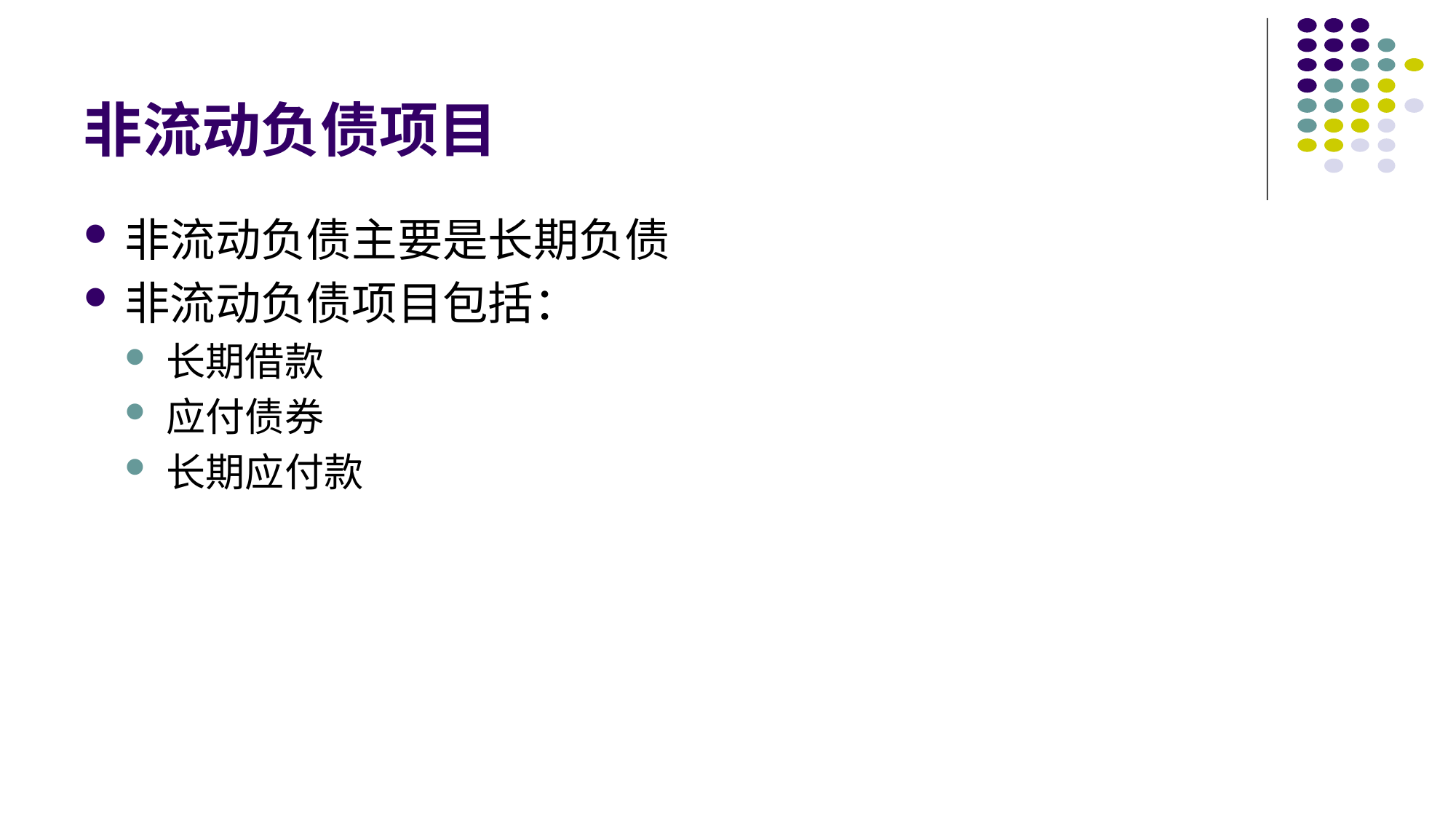

# 非流动负债项目
非流动负债主要是长期负债
非流动负债项目包括：
长期借款
应付债券
长期应付款